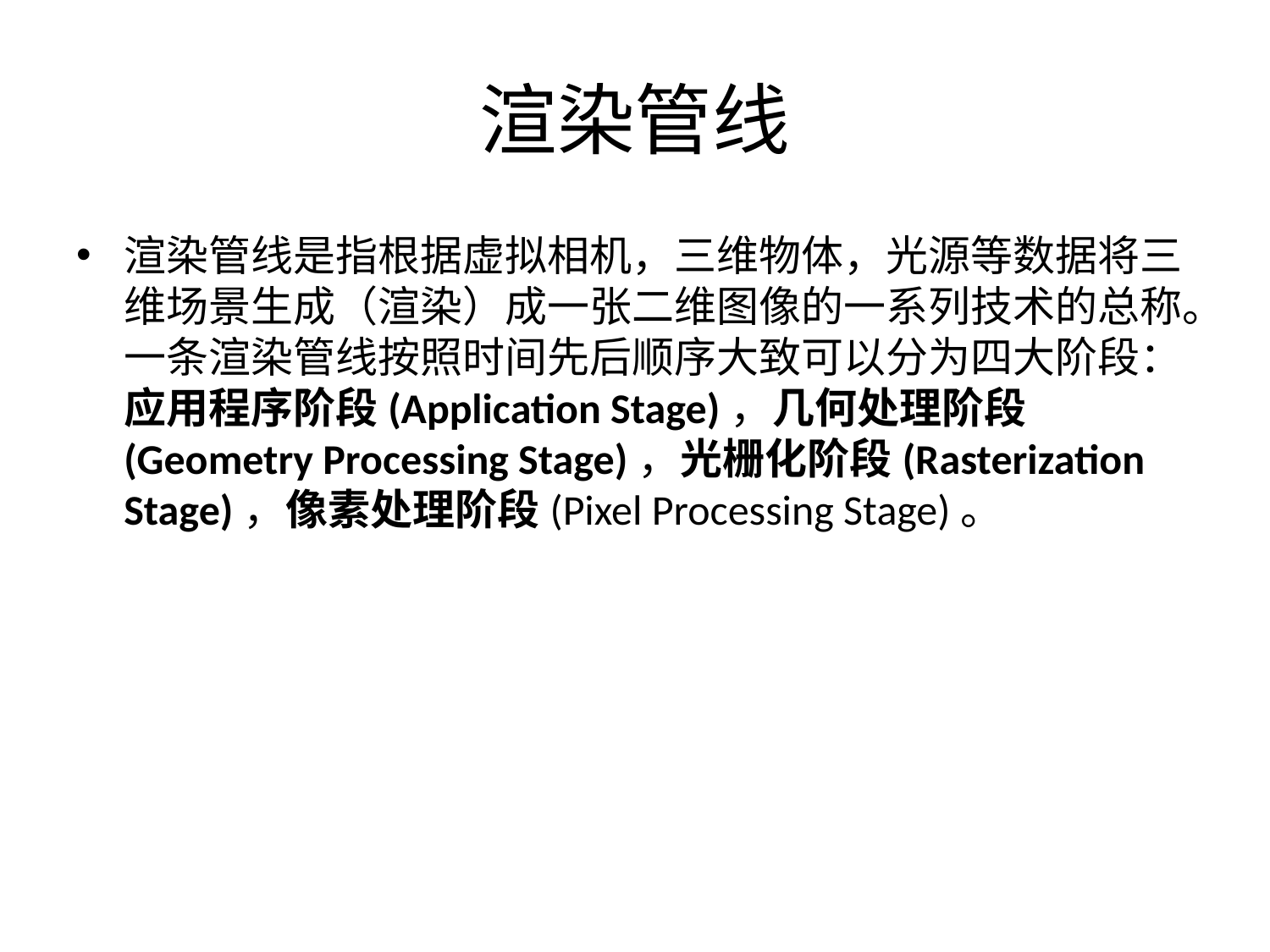

# 渲染管线
渲染管线是指根据虚拟相机，三维物体，光源等数据将三维场景生成（渲染）成一张二维图像的一系列技术的总称。一条渲染管线按照时间先后顺序大致可以分为四大阶段：应用程序阶段(Application Stage)，几何处理阶段(Geometry Processing Stage)，光栅化阶段(Rasterization Stage)，像素处理阶段(Pixel Processing Stage)。